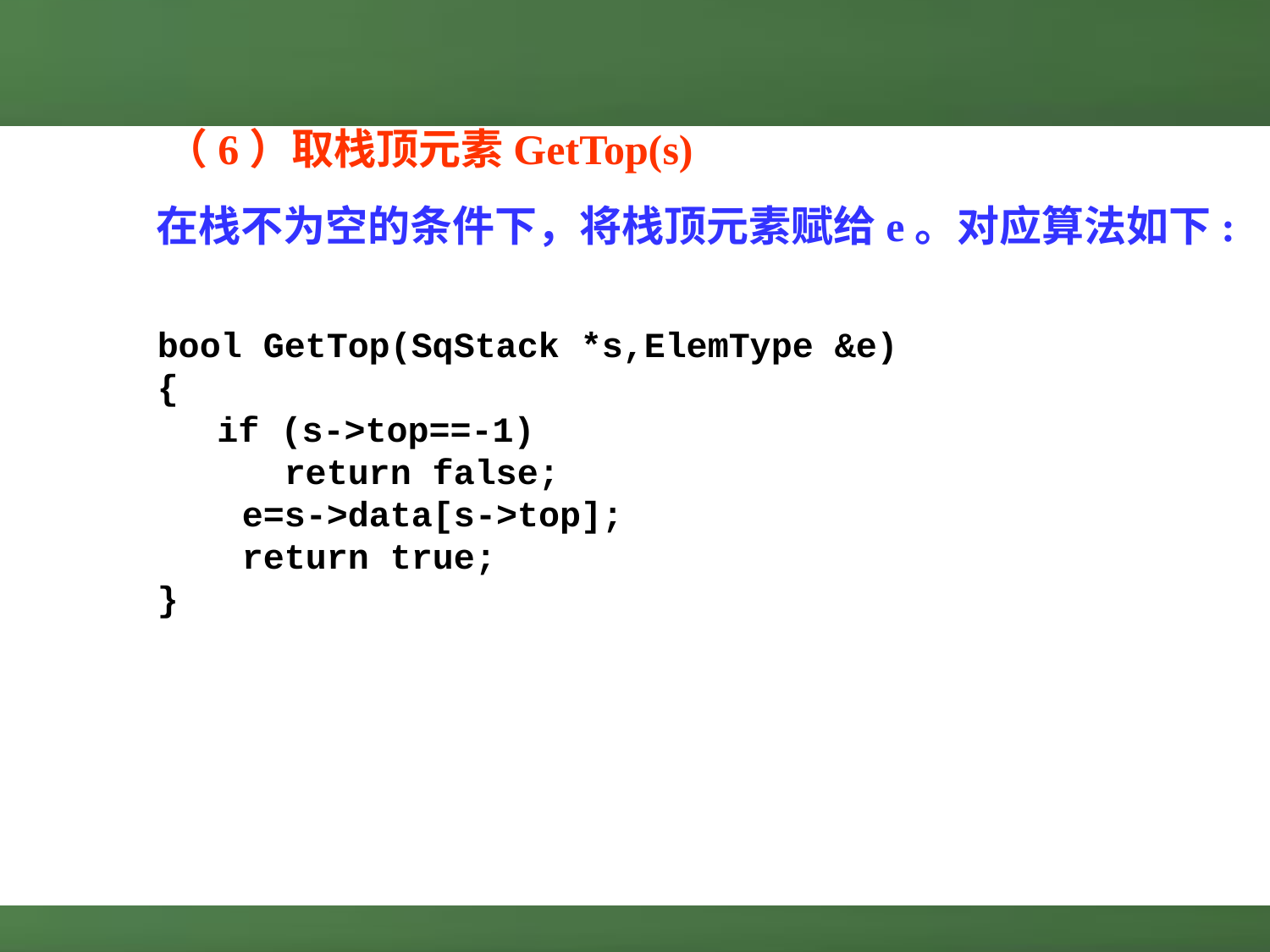

（6）取栈顶元素GetTop(s)
    在栈不为空的条件下，将栈顶元素赋给e。对应算法如下:
bool GetTop(SqStack *s,ElemType &e)
{
　  if (s->top==-1)
      return false;
    e=s->data[s->top];
    return true;
}